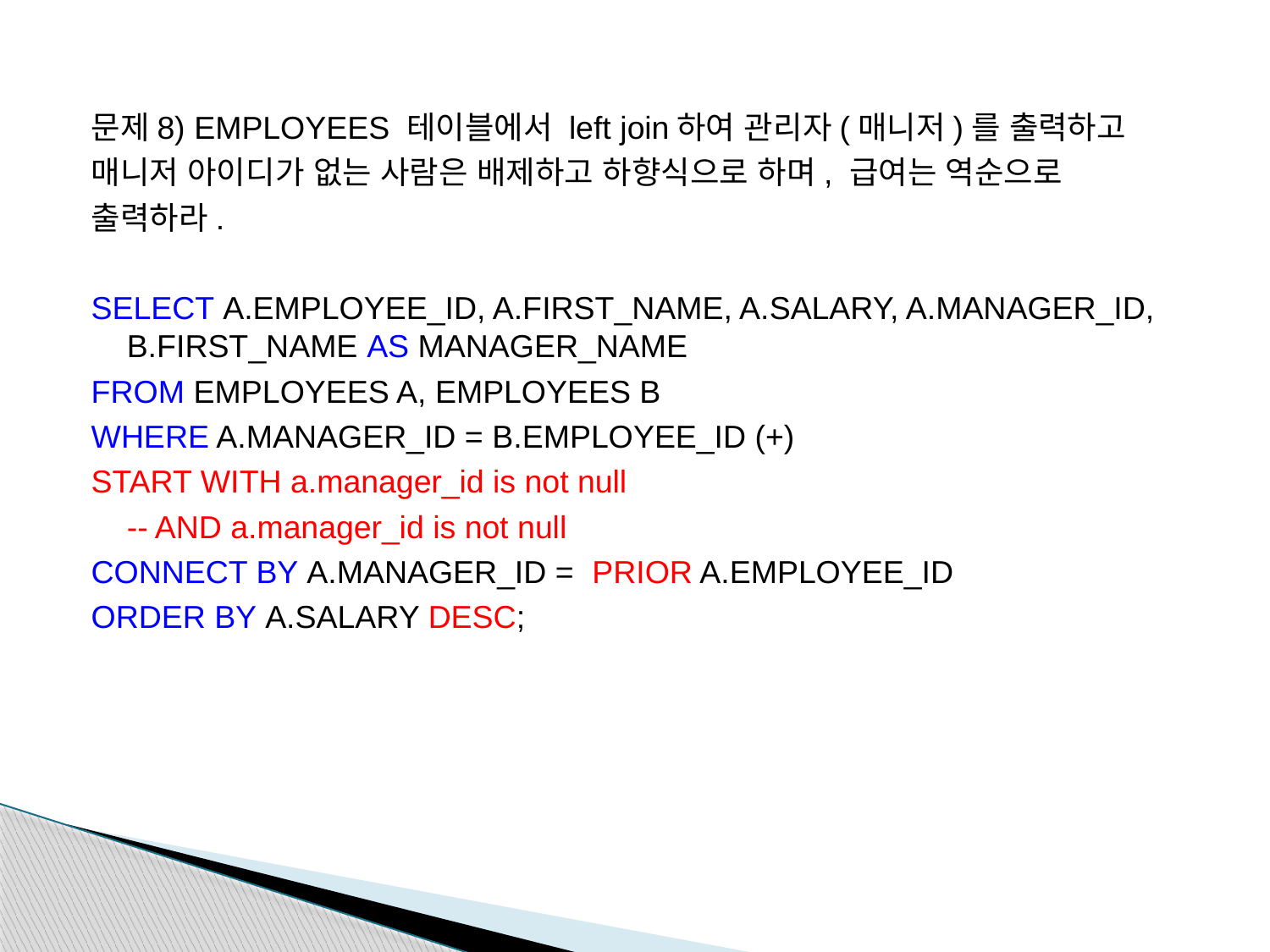

문제8) EMPLOYEES 테이블에서 left join하여 관리자(매니저)를 출력하고
매니저 아이디가 없는 사람은 배제하고 하향식으로 하며, 급여는 역순으로
출력하라.

SELECT A.EMPLOYEE_ID, A.FIRST_NAME, A.SALARY, A.MANAGER_ID, B.FIRST_NAME AS MANAGER_NAME
FROM EMPLOYEES A, EMPLOYEES B
WHERE A.MANAGER_ID = B.EMPLOYEE_ID (+)
START WITH a.manager_id is not null
	-- AND a.manager_id is not null
CONNECT BY A.MANAGER_ID =  PRIOR A.EMPLOYEE_ID
ORDER BY A.SALARY DESC;